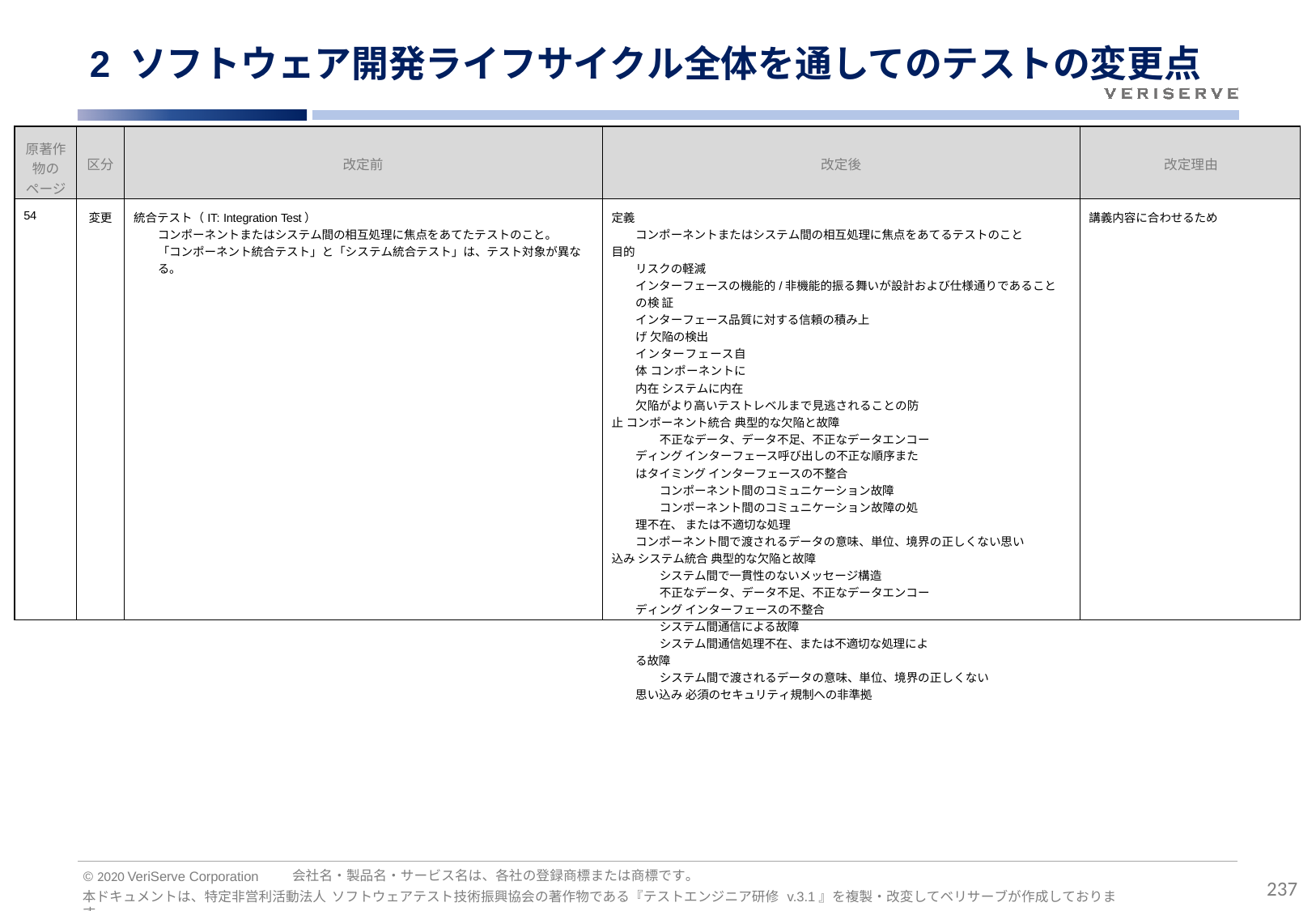

# 2 ソフトウェア開発ライフサイクル全体を通してのテストの変更点

| 原著作 物の ページ | 区分 | 改定前 | 改定後 | 改定理由 |
| --- | --- | --- | --- | --- |
| 54 | 変更 | 統合テスト（IT: Integration Test） コンポーネントまたはシステム間の相互処理に焦点をあてたテストのこと。 「コンポーネント統合テスト」と「システム統合テスト」は、テスト対象が異なる。 | 定義 コンポーネントまたはシステム間の相互処理に焦点をあてるテストのこと 目的 リスクの軽減 インターフェースの機能的/非機能的振る舞いが設計および仕様通りであることの検 証 インターフェース品質に対する信頼の積み上げ 欠陥の検出 インターフェース自体 コンポーネントに内在 システムに内在 欠陥がより高いテストレベルまで見逃されることの防止 コンポーネント統合 典型的な欠陥と故障 不正なデータ、データ不足、不正なデータエンコーディング インターフェース呼び出しの不正な順序またはタイミング インターフェースの不整合 コンポーネント間のコミュニケーション故障 コンポーネント間のコミュニケーション故障の処理不在、 または不適切な処理 コンポーネント間で渡されるデータの意味、単位、境界の正しくない思い込み システム統合 典型的な欠陥と故障 システム間で一貫性のないメッセージ構造 不正なデータ、データ不足、不正なデータエンコーディング インターフェースの不整合 システム間通信による故障 システム間通信処理不在、または不適切な処理による故障 システム間で渡されるデータの意味、単位、境界の正しくない思い込み 必須のセキュリティ規制への非準拠 | 講義内容に合わせるため |
会社名・製品名・サービス名は、各社の登録商標または商標です。
© 2020 VeriServe Corporation
237
本ドキュメントは、特定非営利活動法人 ソフトウェアテスト技術振興協会の著作物である『テストエンジニア研修 v.3.1』を複製・改変してベリサーブが作成しております。